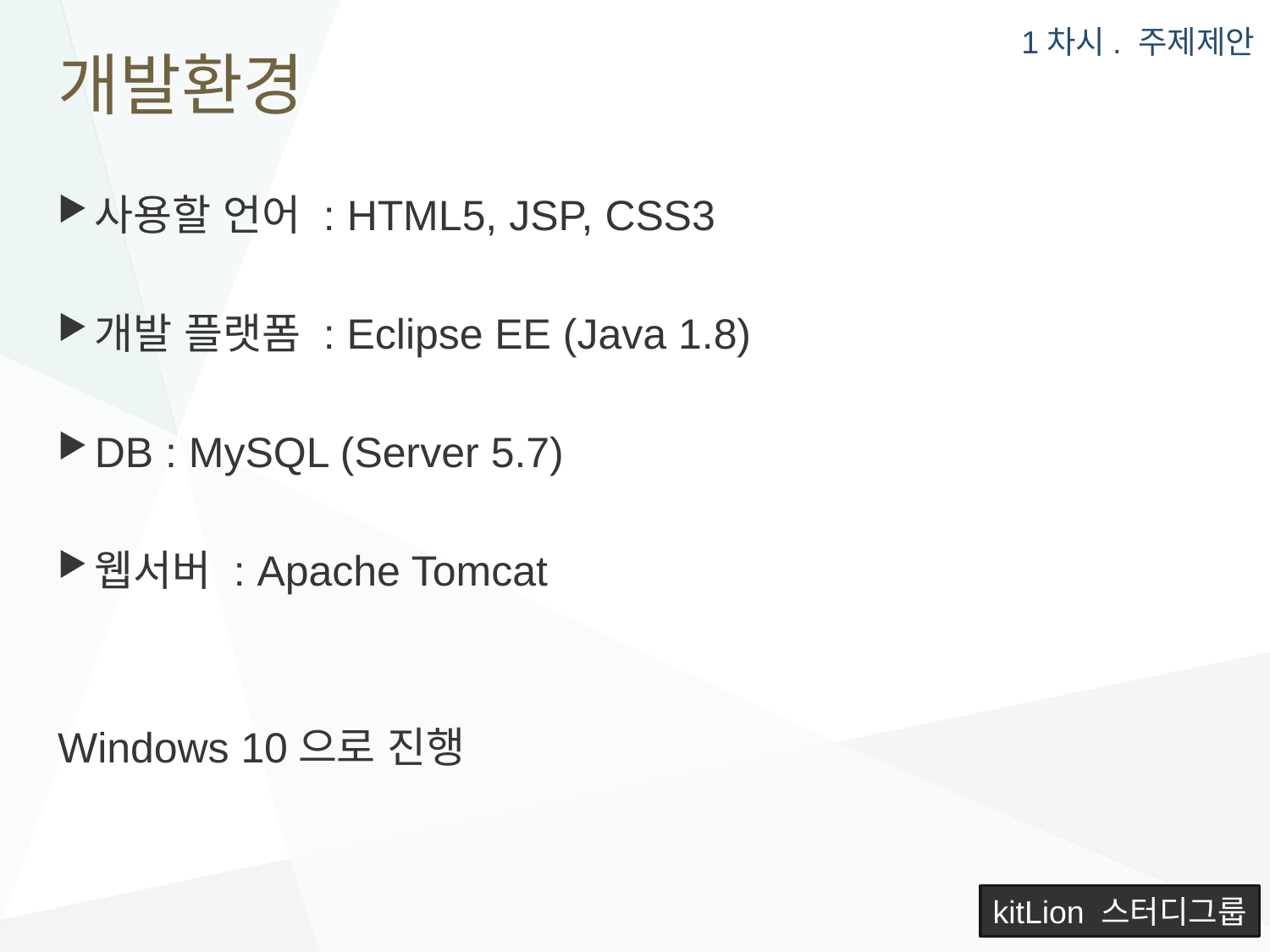

1차시. 주제제안
# 개발환경
사용할 언어 : HTML5, JSP, CSS3

개발 플랫폼 : Eclipse EE (Java 1.8)

DB : MySQL (Server 5.7)

웹서버 : Apache Tomcat

Windows 10으로 진행
kitLion 스터디그룹